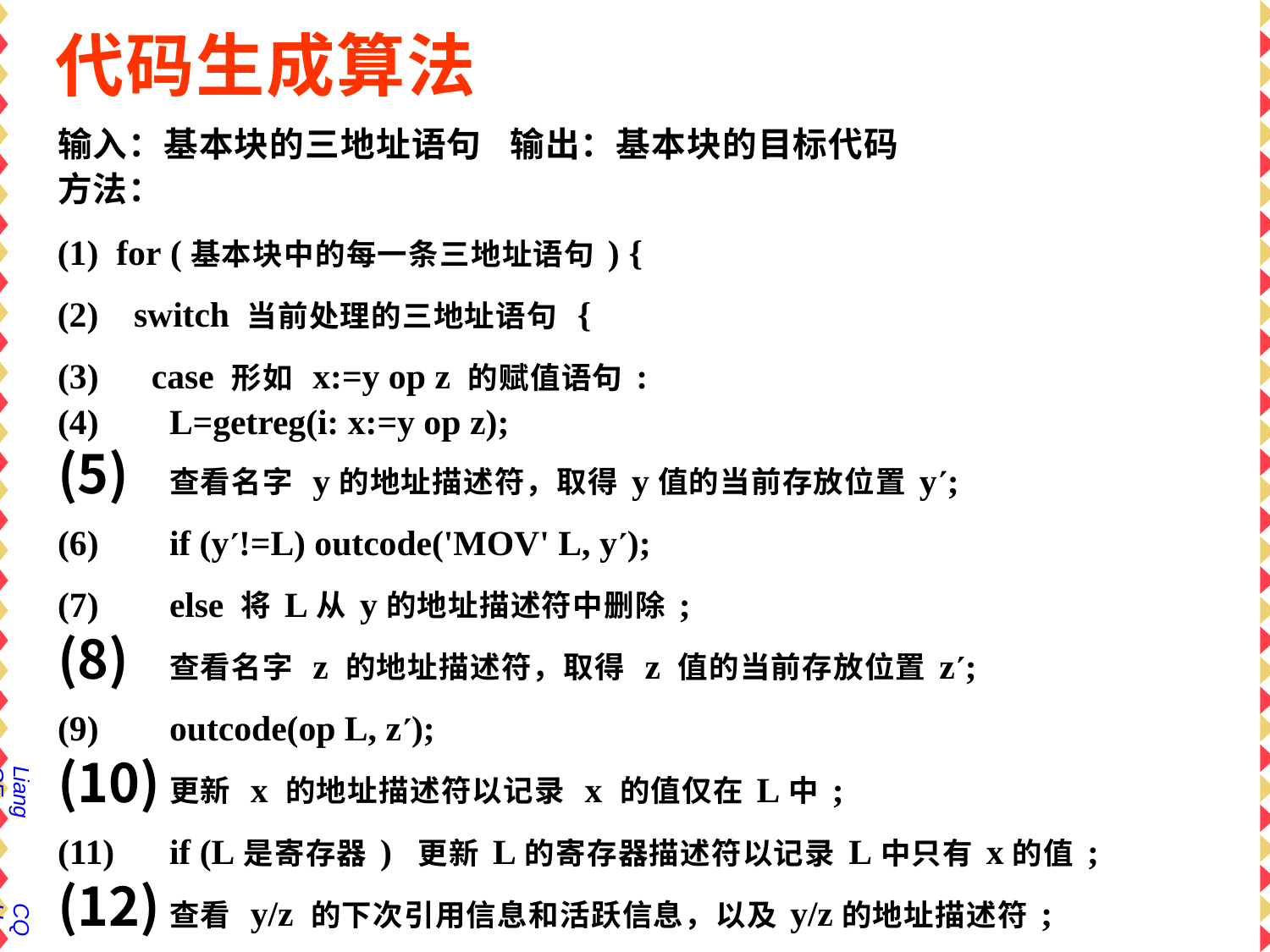

# 代码生成算法
输入：基本块的三地址语句 方法：
输出：基本块的目标代码
for (基本块中的每一条三地址语句) {
switch 当前处理的三地址语句 {
case 形如 x:=y op z 的赋值语句:
L=getreg(i: x:=y op z);
查看名字 y的地址描述符，取得y值的当前存放位置y′;
if (y′!=L) outcode('MOV' L, y′);
else 将L从y的地址描述符中删除;
查看名字 z 的地址描述符，取得 z 值的当前存放位置z′;
outcode(op L, z′);
更新 x 的地址描述符以记录 x 的值仅在L中;
if (L是寄存器) 更新L的寄存器描述符以记录L中只有x的值;
查看 y/z 的下次引用信息和活跃信息，以及y/z的地址描述符;
if (y/z没有下次引用，在块出口处非活跃，且当前值在寄存器R中) {
从y/z的地址描述符中删除寄存器R;
从R的寄存器描述符中删除名字y/z; }
break;
32
Liang GE
CQU